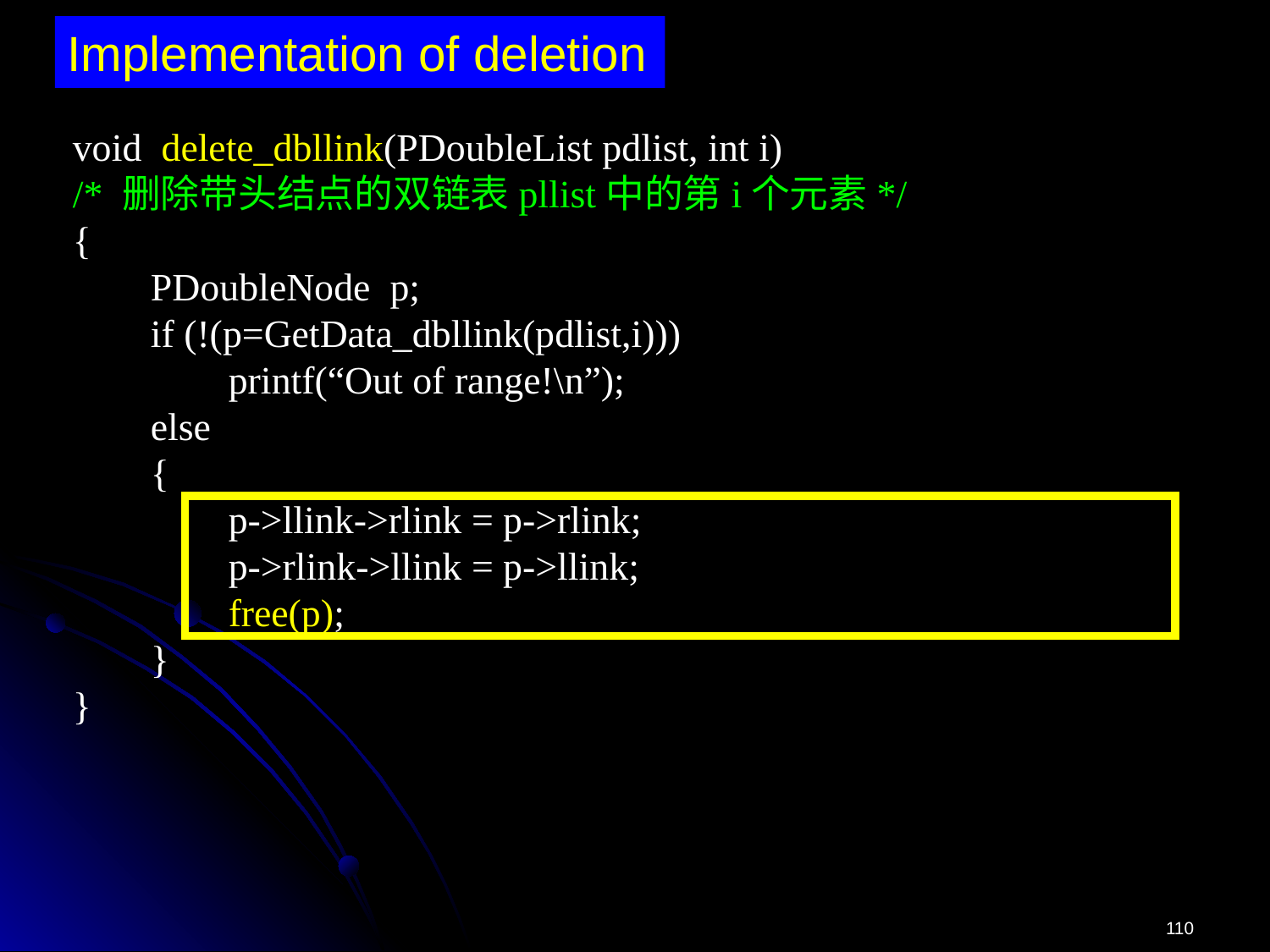

Implementation of deletion
void  delete_dbllink(PDoubleList pdlist, int i)
/* 删除带头结点的双链表pllist中的第i个元素*/
{
        PDoubleNode  p;
        if (!(p=GetData_dbllink(pdlist,i)))
                printf(“Out of range!\n”);
        else
        {
                p->llink->rlink = p->rlink;
                p->rlink->llink = p->llink;
                free(p);
        }
}

110